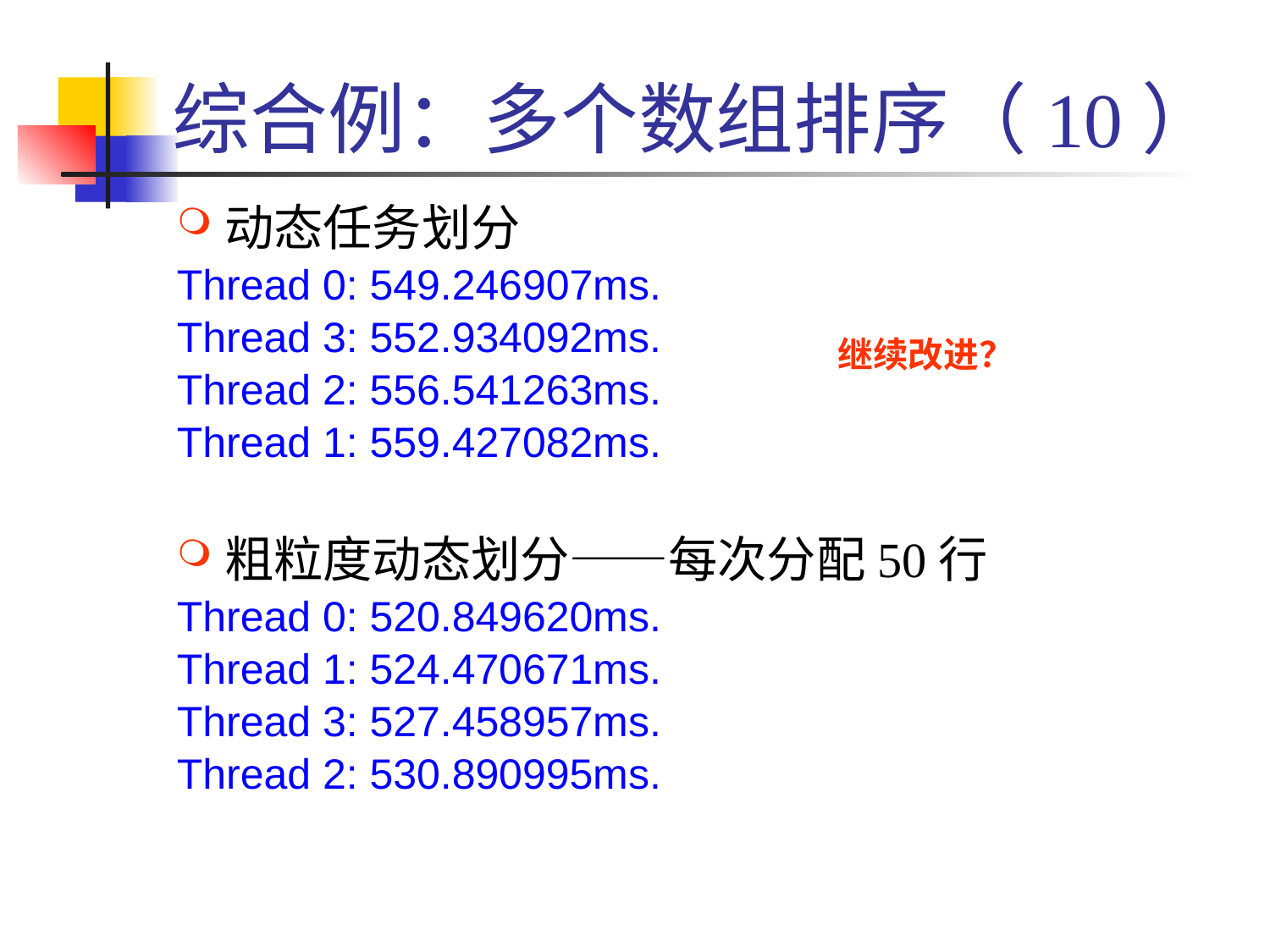

# 综合例：多个数组排序（10）
动态任务划分
Thread 0: 549.246907ms.
Thread 3: 552.934092ms.
Thread 2: 556.541263ms.
Thread 1: 559.427082ms.

粗粒度动态划分——每次分配50行
Thread 0: 520.849620ms.
Thread 1: 524.470671ms.
Thread 3: 527.458957ms.
Thread 2: 530.890995ms.
继续改进？